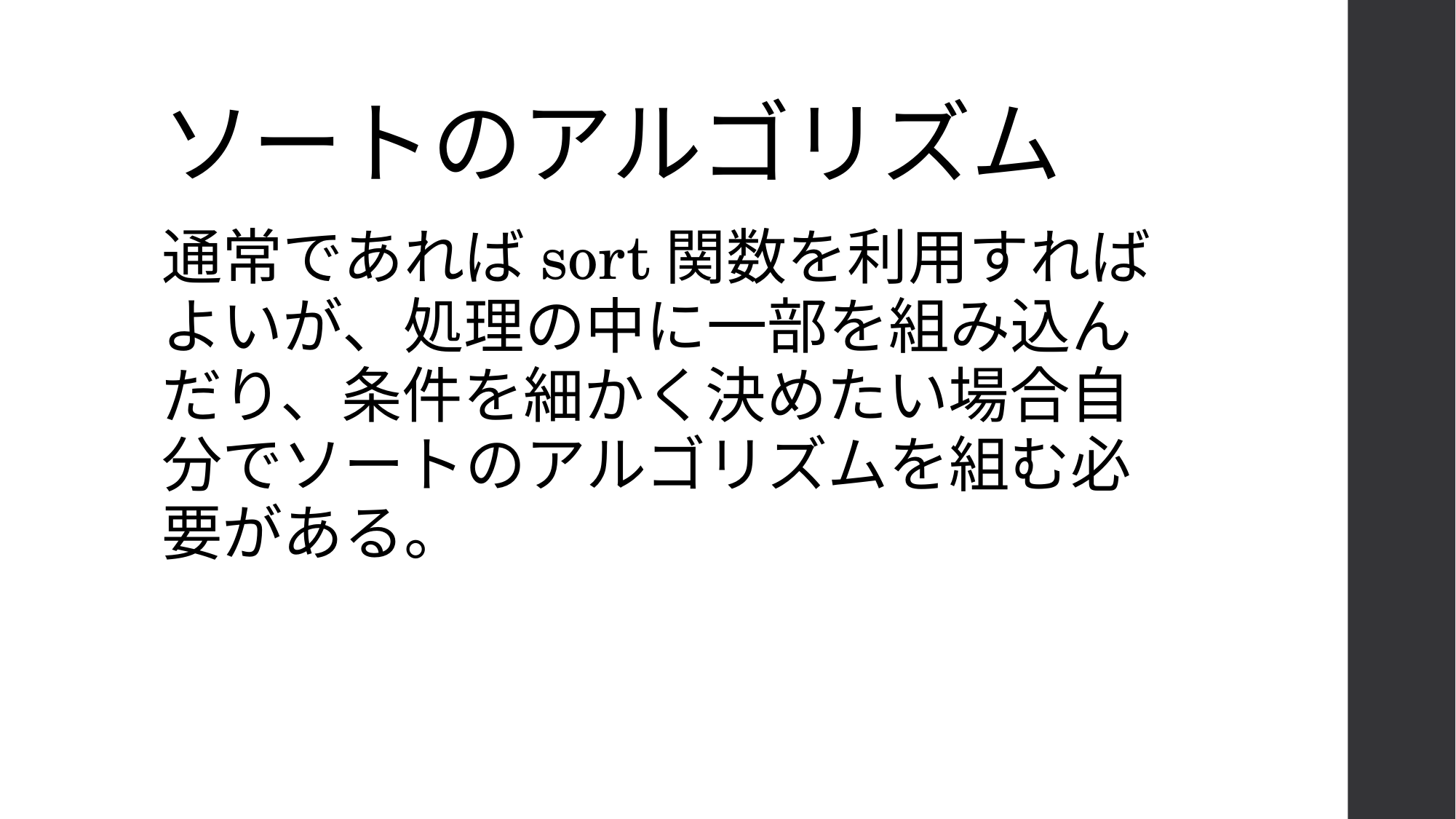

# ソートのアルゴリズム
通常であればsort関数を利用すればよいが、処理の中に一部を組み込んだり、条件を細かく決めたい場合自分でソートのアルゴリズムを組む必要がある。